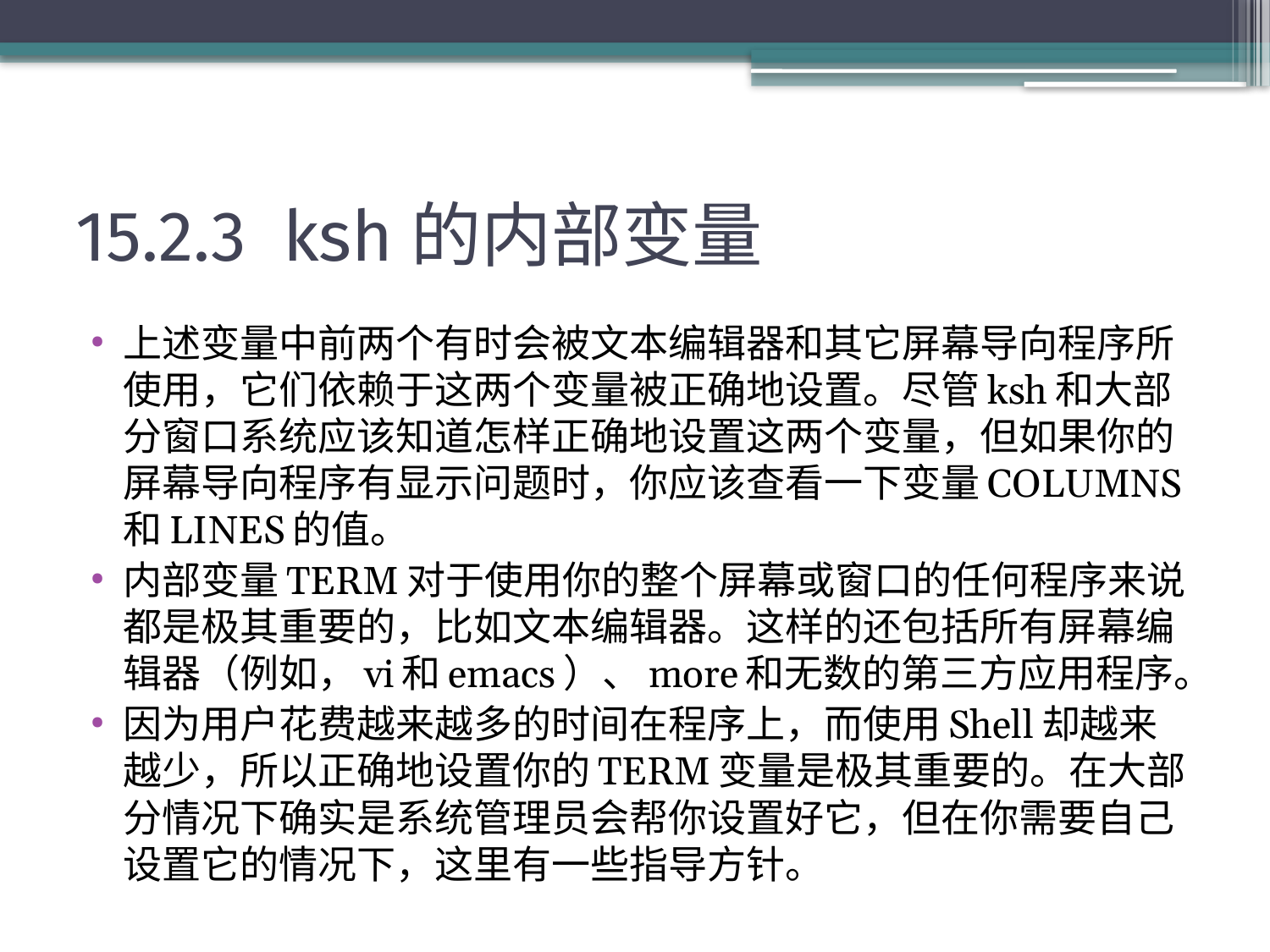

# 15.2.3  ksh的内部变量
上述变量中前两个有时会被文本编辑器和其它屏幕导向程序所使用，它们依赖于这两个变量被正确地设置。尽管ksh和大部分窗口系统应该知道怎样正确地设置这两个变量，但如果你的屏幕导向程序有显示问题时，你应该查看一下变量COLUMNS和LINES的值。
内部变量TERM对于使用你的整个屏幕或窗口的任何程序来说都是极其重要的，比如文本编辑器。这样的还包括所有屏幕编辑器（例如，vi和emacs）、more和无数的第三方应用程序。
因为用户花费越来越多的时间在程序上，而使用Shell却越来越少，所以正确地设置你的TERM变量是极其重要的。在大部分情况下确实是系统管理员会帮你设置好它，但在你需要自己设置它的情况下，这里有一些指导方针。